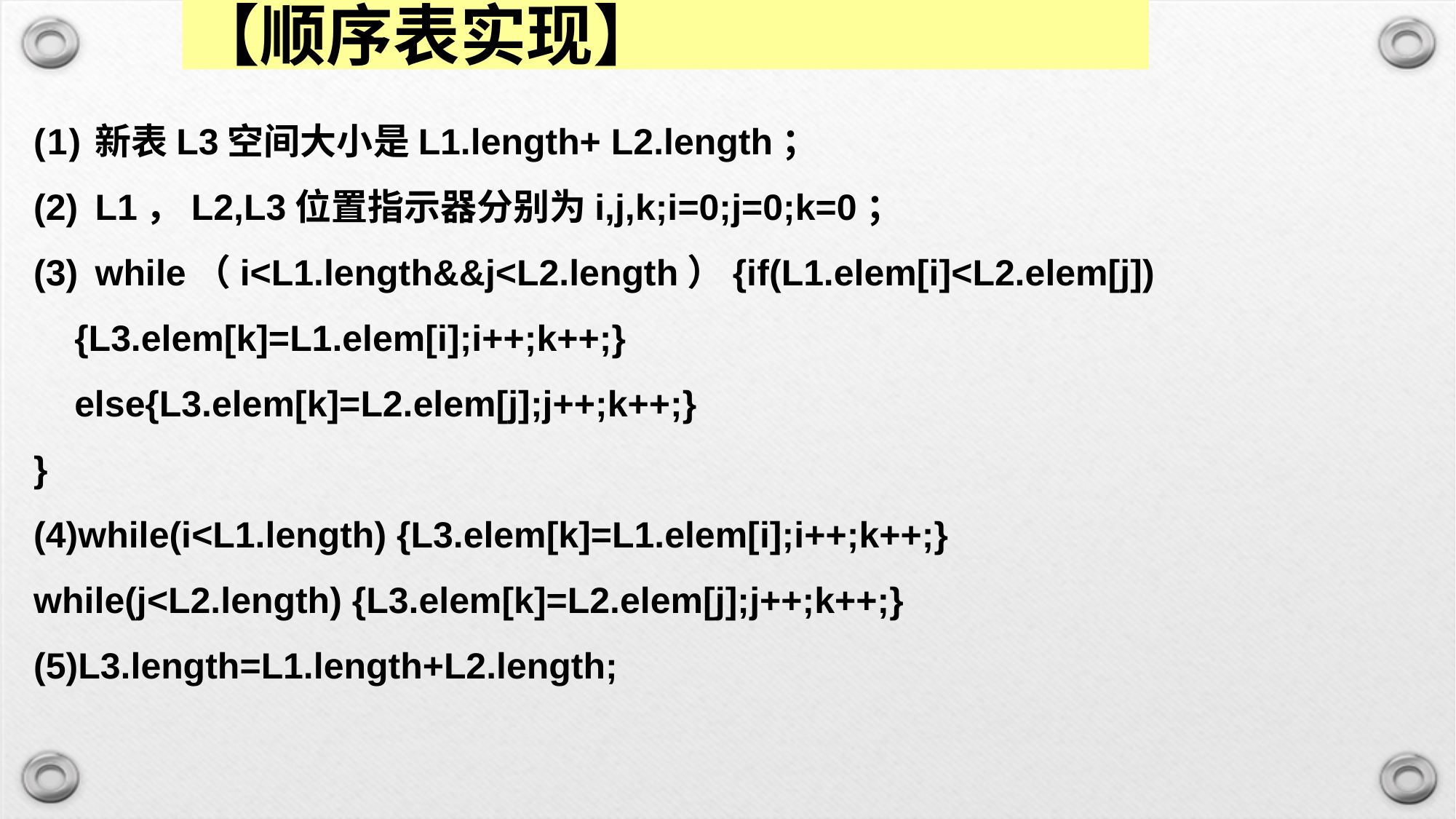

【顺序表实现】
新表L3空间大小是L1.length+ L2.length；
L1，L2,L3位置指示器分别为i,j,k;i=0;j=0;k=0；
while（i<L1.length&&j<L2.length）{if(L1.elem[i]<L2.elem[j])
    {L3.elem[k]=L1.elem[i];i++;k++;}
    else{L3.elem[k]=L2.elem[j];j++;k++;}
}
(4)while(i<L1.length) {L3.elem[k]=L1.elem[i];i++;k++;}
while(j<L2.length) {L3.elem[k]=L2.elem[j];j++;k++;}
(5)L3.length=L1.length+L2.length;